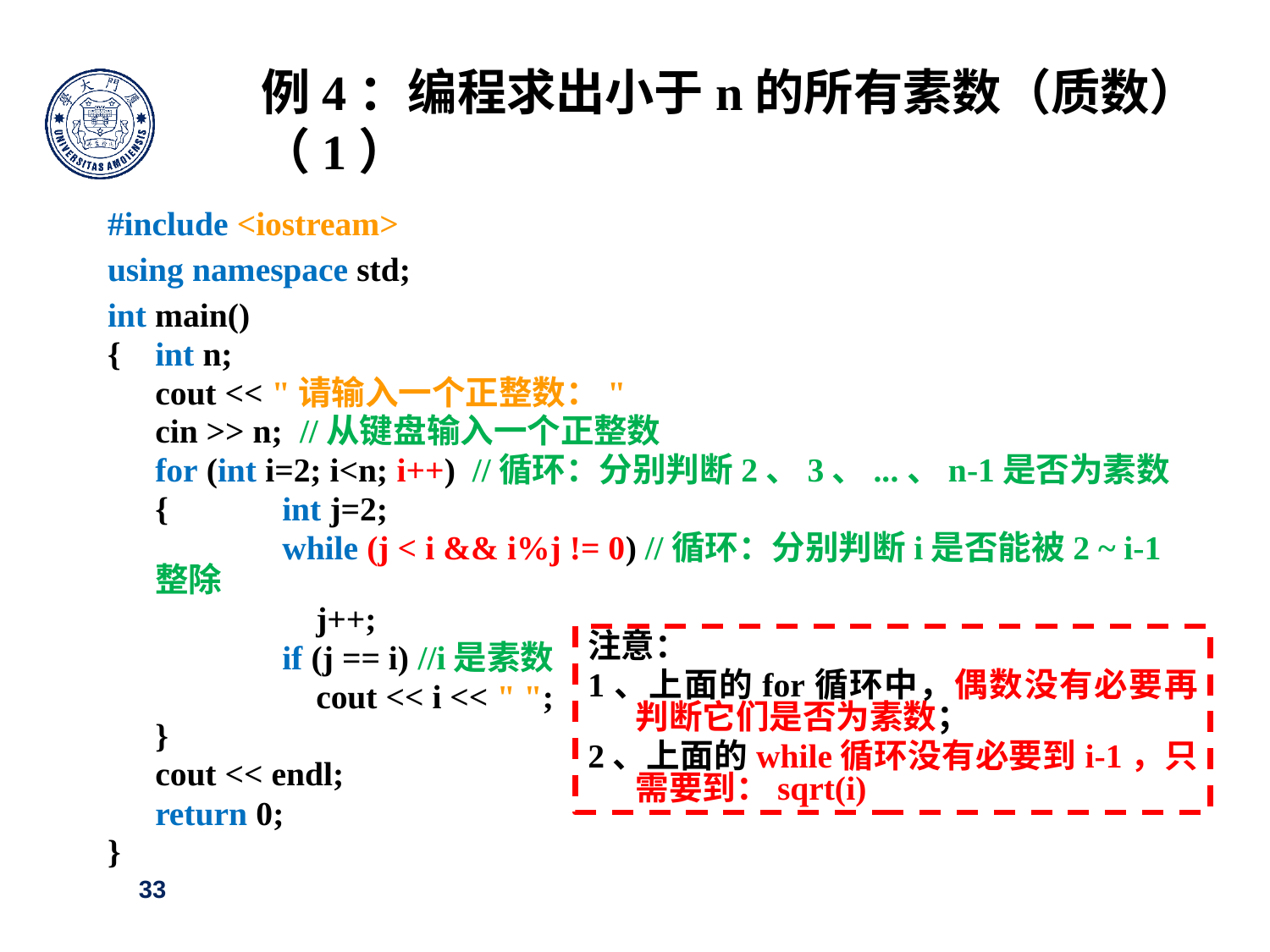

# 例4：编程求出小于n的所有素数（质数）（1）
#include <iostream>
using namespace std;
int main()
{	int n;
	cout << "请输入一个正整数："
	cin >> n;  //从键盘输入一个正整数
	for (int i=2; i<n; i++)  //循环：分别判断2、3、...、n-1是否为素数
	{	int j=2;
		while (j < i && i%j != 0) //循环：分别判断i是否能被2 ~ i-1整除
		    j++;
		if (j == i) //i是素数
		    cout << i << " ";
	}
	cout << endl;
	return 0;
}
注意：
1、上面的for循环中，偶数没有必要再判断它们是否为素数；
2、上面的while循环没有必要到i-1，只需要到：sqrt(i)
33